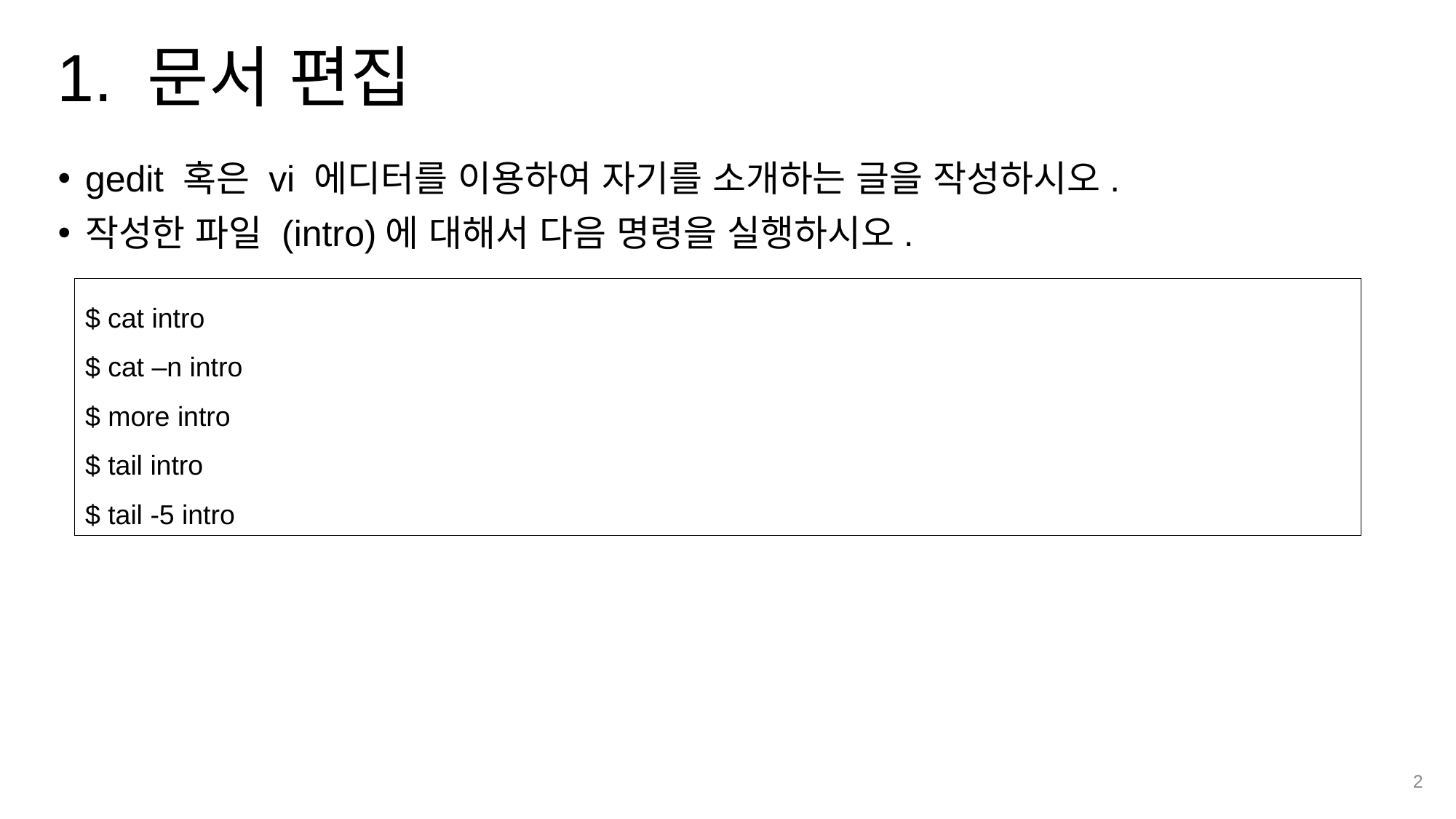

# 1. 문서 편집
gedit 혹은 vi 에디터를 이용하여 자기를 소개하는 글을 작성하시오.
작성한 파일 (intro)에 대해서 다음 명령을 실행하시오.
$ cat intro
$ cat –n intro
$ more intro
$ tail intro
$ tail -5 intro
2